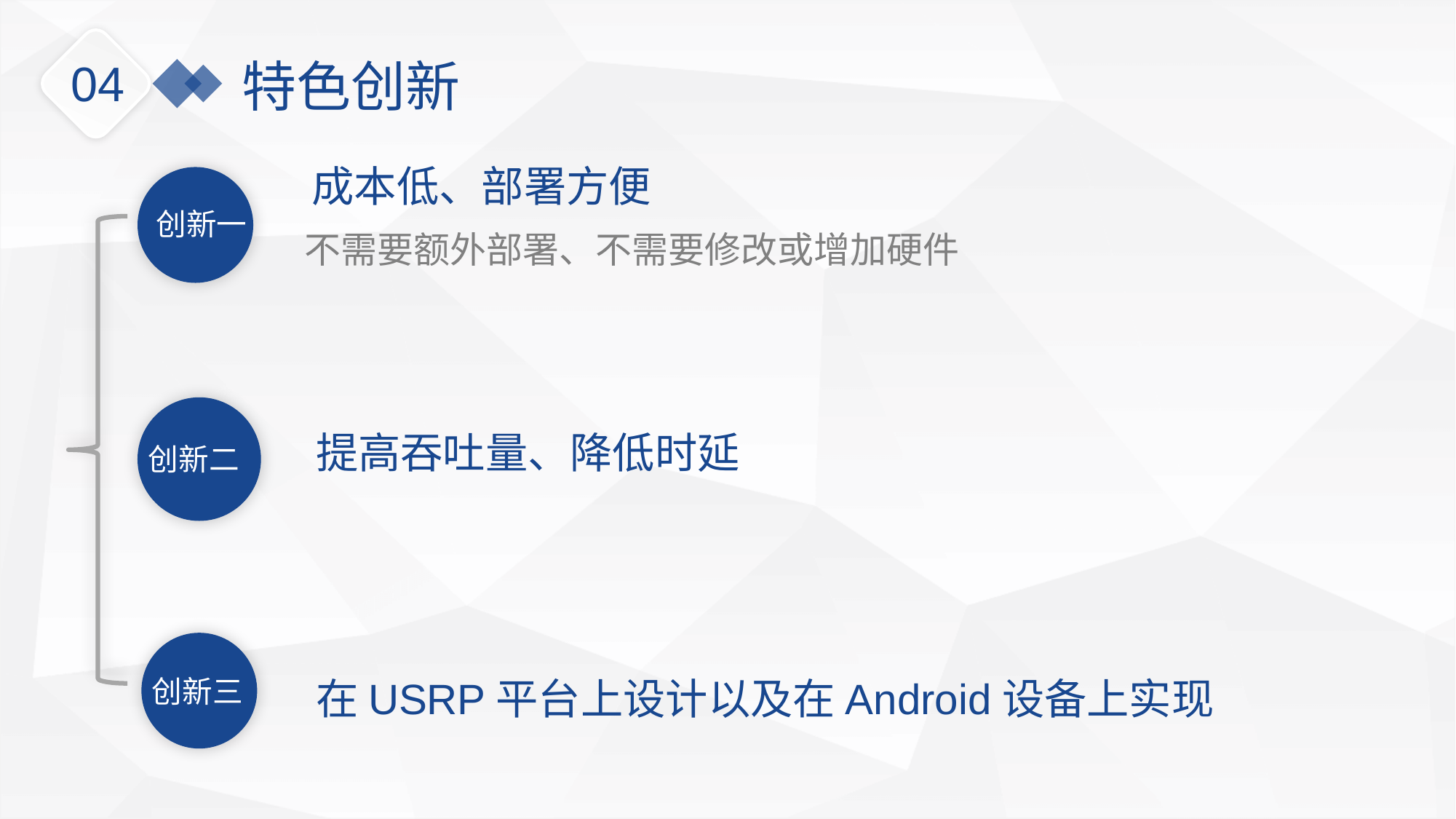

特色创新
04

成本低、部署方便

创新一
不需要额外部署、不需要修改或增加硬件

提高吞吐量、降低时延
创新二

在USRP平台上设计以及在Android设备上实现
创新三